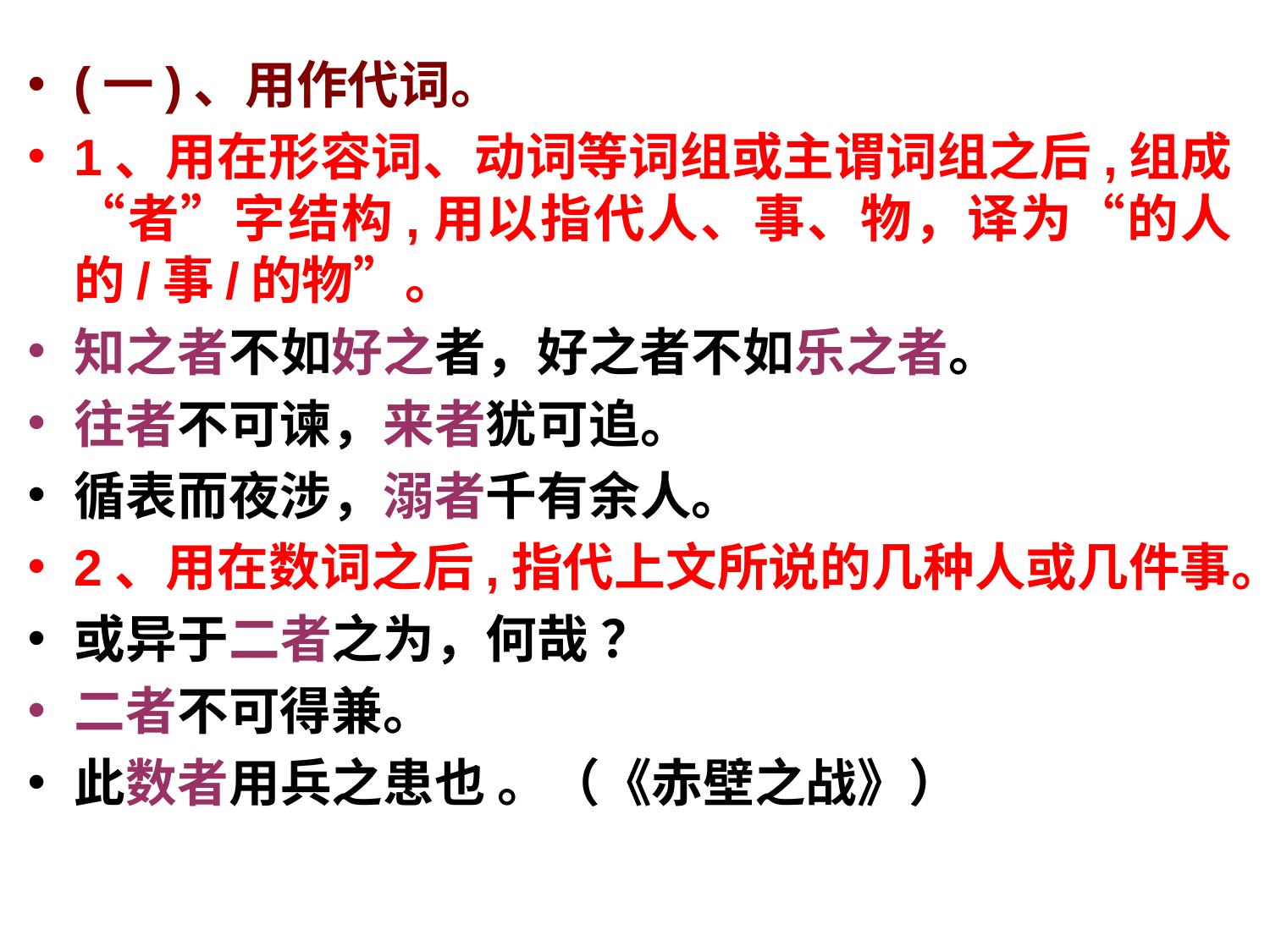

(一)、用作代词。
1、用在形容词、动词等词组或主谓词组之后,组成“者”字结构,用以指代人、事、物，译为“的人的/事/的物”。
知之者不如好之者，好之者不如乐之者。
往者不可谏，来者犹可追。
循表而夜涉，溺者千有余人。
2、用在数词之后,指代上文所说的几种人或几件事。
或异于二者之为，何哉 ？
二者不可得兼。
此数者用兵之患也 。（《赤壁之战》）